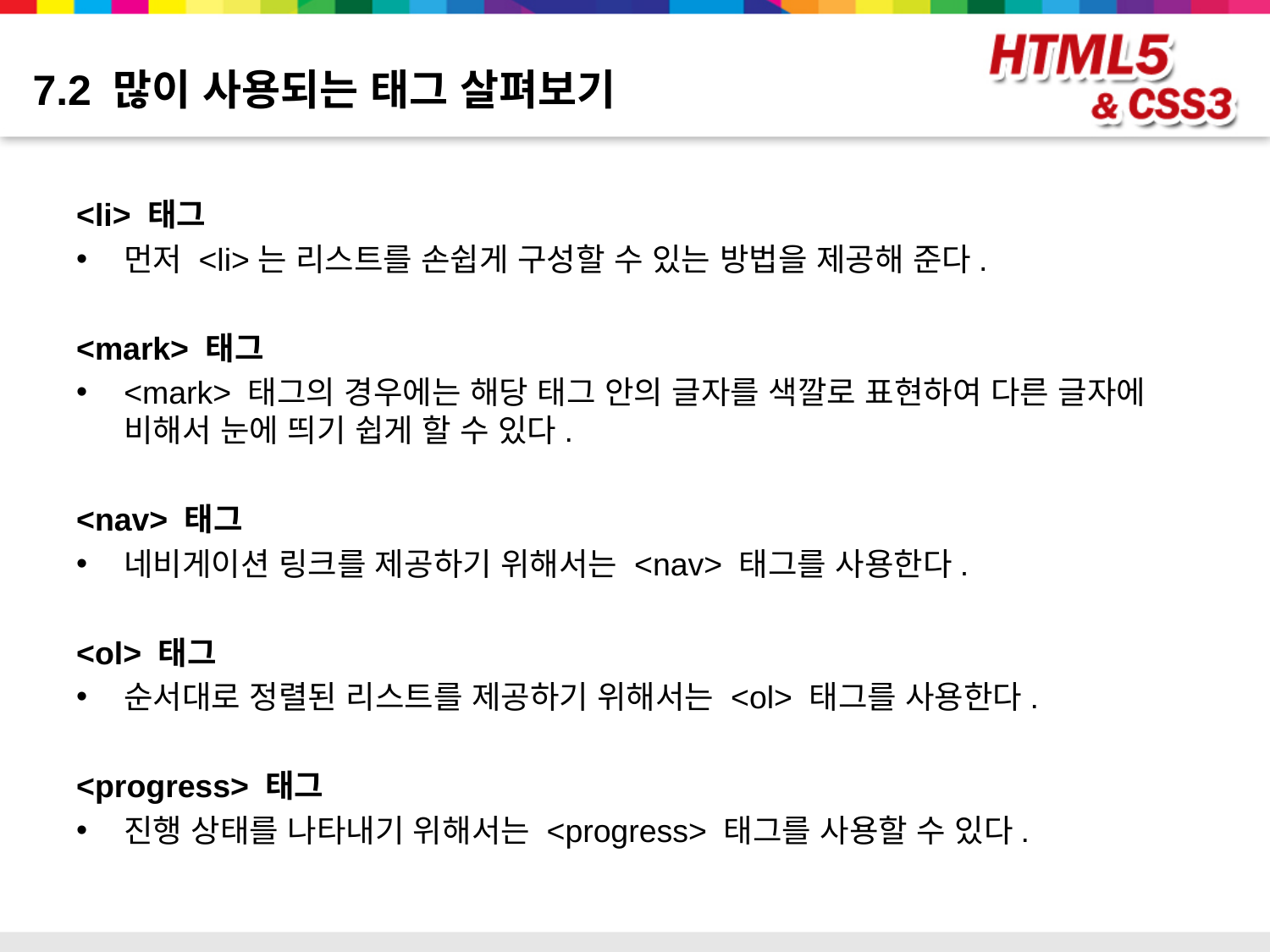

# 7.2 많이 사용되는 태그 살펴보기
<li> 태그
먼저 <li>는 리스트를 손쉽게 구성할 수 있는 방법을 제공해 준다.

<mark> 태그
<mark> 태그의 경우에는 해당 태그 안의 글자를 색깔로 표현하여 다른 글자에 비해서 눈에 띄기 쉽게 할 수 있다.

<nav> 태그
네비게이션 링크를 제공하기 위해서는 <nav> 태그를 사용한다.

<ol> 태그
순서대로 정렬된 리스트를 제공하기 위해서는 <ol> 태그를 사용한다.

<progress> 태그
진행 상태를 나타내기 위해서는 <progress> 태그를 사용할 수 있다.